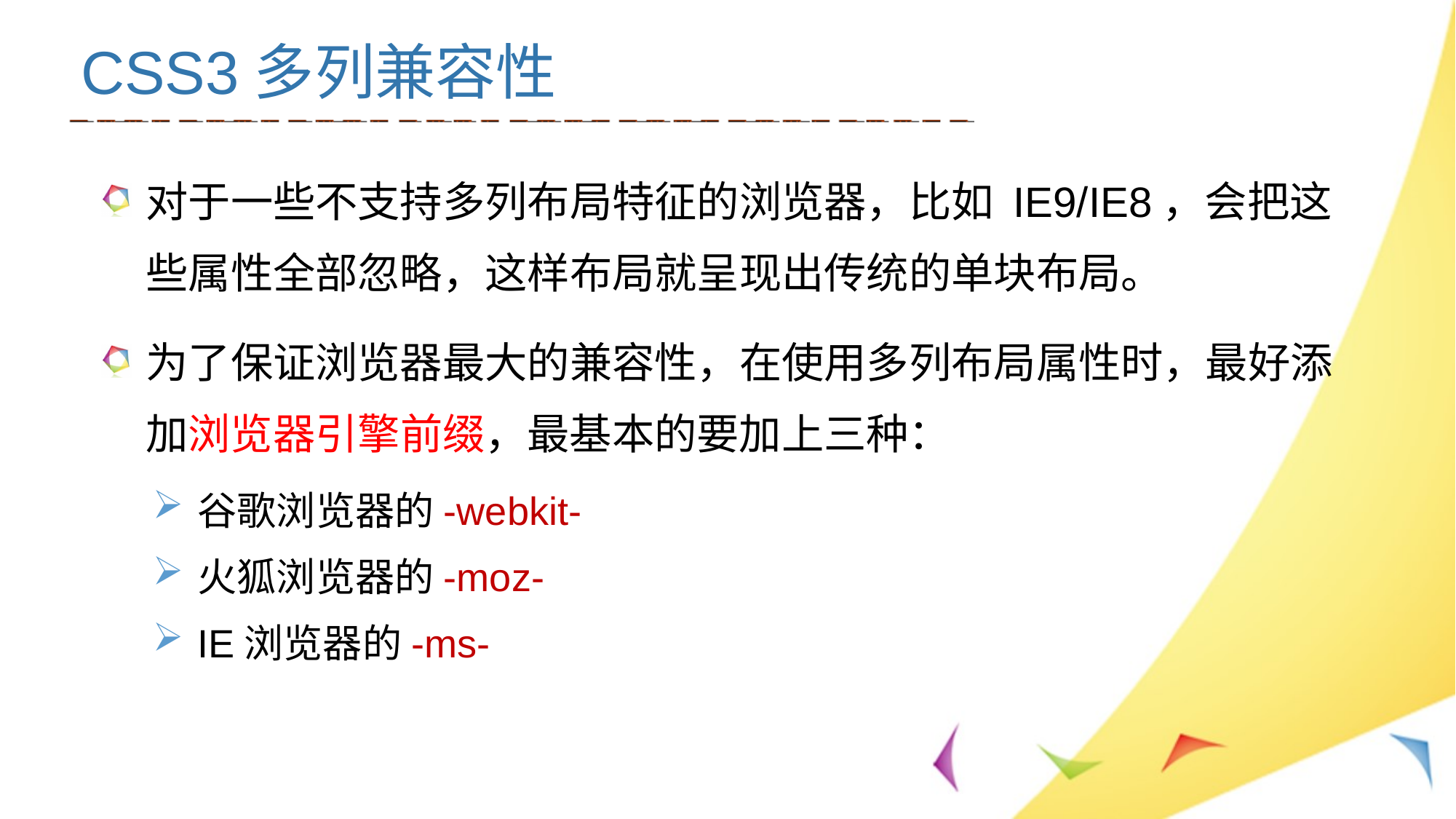

CSS3多列兼容性

对于一些不支持多列布局特征的浏览器，比如 IE9/IE8，会把这些属性全部忽略，这样布局就呈现出传统的单块布局。
为了保证浏览器最大的兼容性，在使用多列布局属性时，最好添加浏览器引擎前缀，最基本的要加上三种：
谷歌浏览器的-webkit-
火狐浏览器的-moz-
IE浏览器的-ms-